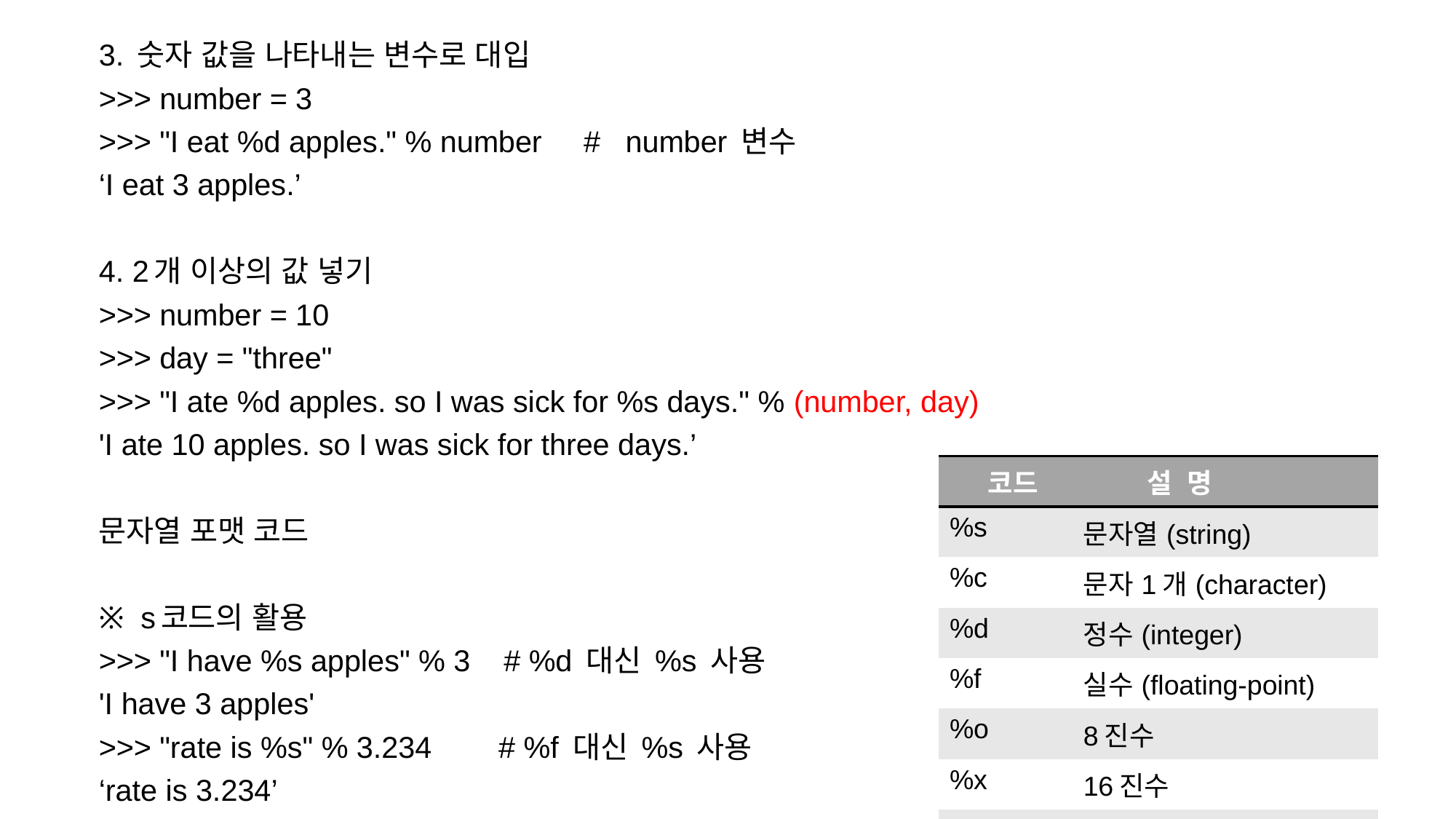

3. 숫자 값을 나타내는 변수로 대입
>>> number = 3
>>> "I eat %d apples." % number     #   number 변수
‘I eat 3 apples.’

4. 2개 이상의 값 넣기
>>> number = 10
>>> day = "three"
>>> "I ate %d apples. so I was sick for %s days." % (number, day)
'I ate 10 apples. so I was sick for three days.’

문자열 포맷 코드

※  s코드의 활용
>>> "I have %s apples" % 3    # %d 대신 %s 사용
'I have 3 apples'
>>> "rate is %s" % 3.234        # %f 대신 %s 사용
‘rate is 3.234’

| 코드 | 설 명 |
| --- | --- |
| %s | 문자열(string) |
| %c | 문자1개(character) |
| %d | 정수(integer) |
| %f | 실수(floating-point) |
| %o | 8진수 |
| %x | 16진수 |
| %% | Literal %(문자% 자체) |